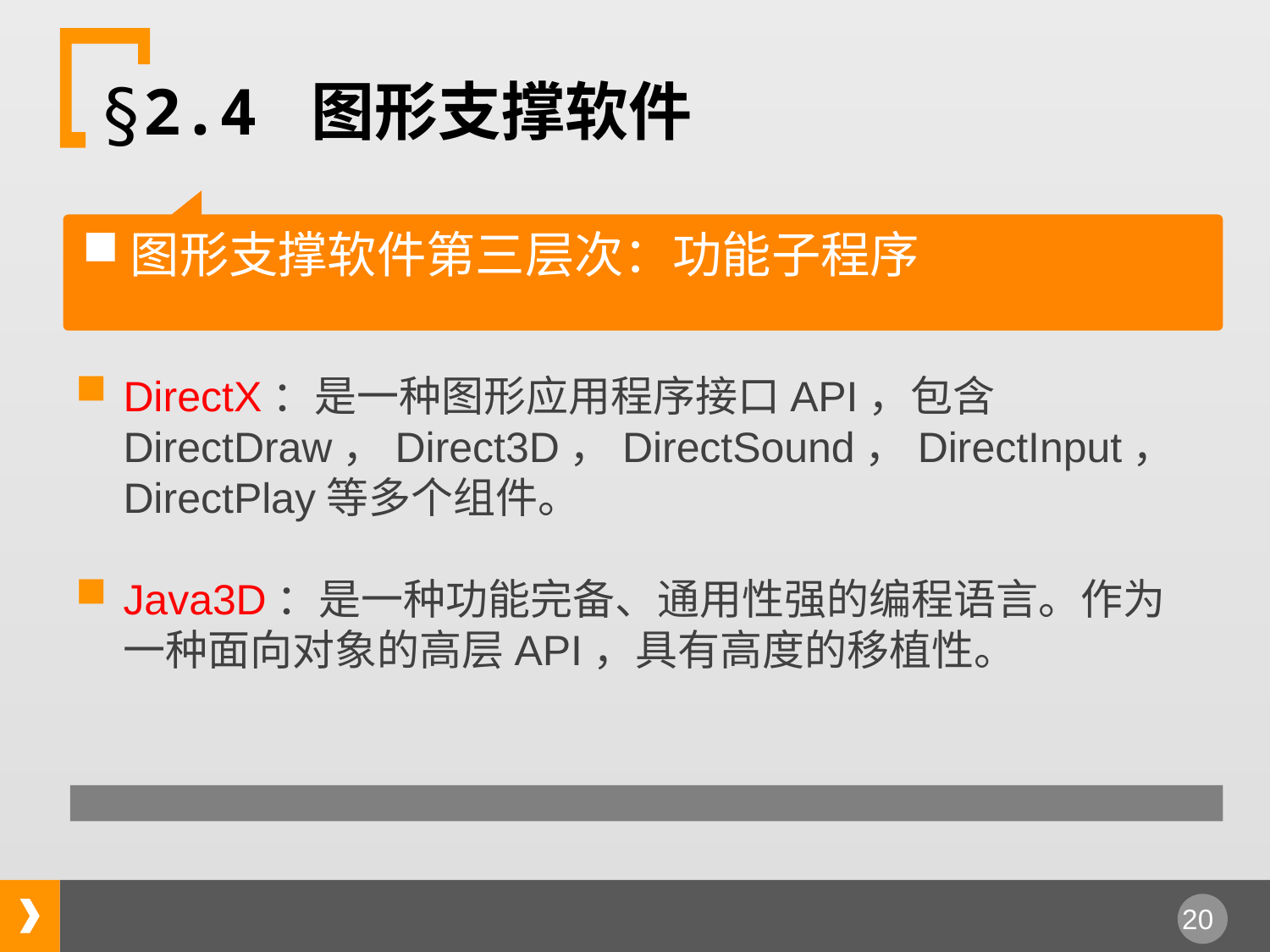

§2.4 图形支撑软件

图形支撑软件第三层次：功能子程序

DirectX：是一种图形应用程序接口API，包含DirectDraw，Direct3D，DirectSound，DirectInput，DirectPlay等多个组件。

Java3D：是一种功能完备、通用性强的编程语言。作为一种面向对象的高层API，具有高度的移植性。